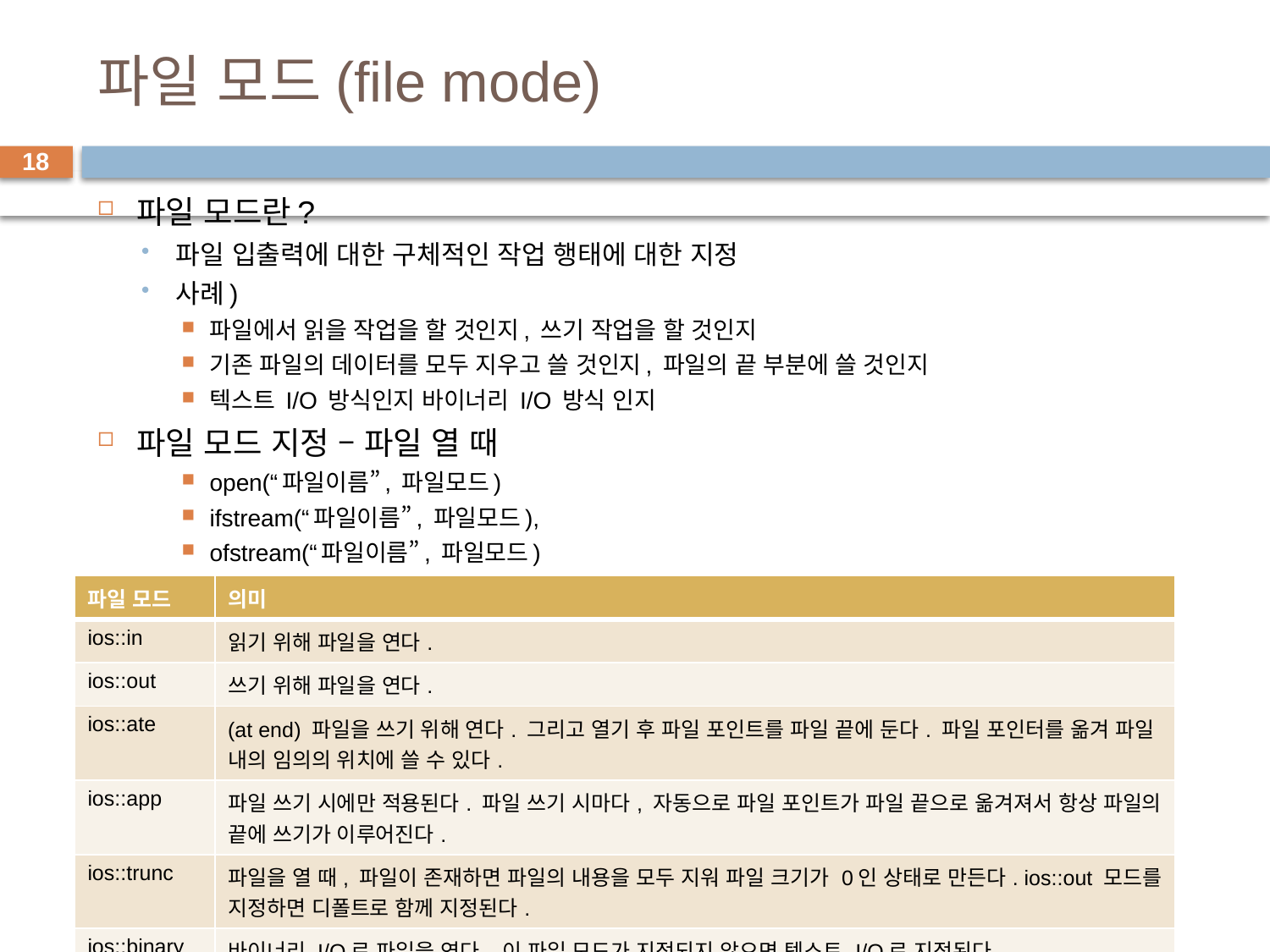

# 파일 모드(file mode)
18
파일 모드란?
파일 입출력에 대한 구체적인 작업 행태에 대한 지정
사례)
파일에서 읽을 작업을 할 것인지, 쓰기 작업을 할 것인지
기존 파일의 데이터를 모두 지우고 쓸 것인지, 파일의 끝 부분에 쓸 것인지
텍스트 I/O 방식인지 바이너리 I/O 방식 인지
파일 모드 지정 – 파일 열 때
open(“파일이름”, 파일모드)
ifstream(“파일이름”, 파일모드),
ofstream(“파일이름”, 파일모드)

| 파일 모드 | 의미 |
| --- | --- |
| ios::in | 읽기 위해 파일을 연다. |
| ios::out | 쓰기 위해 파일을 연다. |
| ios::ate | (at end) 파일을 쓰기 위해 연다. 그리고 열기 후 파일 포인트를 파일 끝에 둔다. 파일 포인터를 옮겨 파일 내의 임의의 위치에 쓸 수 있다. |
| ios::app | 파일 쓰기 시에만 적용된다. 파일 쓰기 시마다, 자동으로 파일 포인트가 파일 끝으로 옮겨져서 항상 파일의 끝에 쓰기가 이루어진다. |
| ios::trunc | 파일을 열 때, 파일이 존재하면 파일의 내용을 모두 지워 파일 크기가 0인 상태로 만든다. ios::out 모드를 지정하면 디폴트로 함께 지정된다. |
| ios::binary | 바이너리 I/O로 파일을 연다. 이 파일 모드가 지정되지 않으면 텍스트 I/O로 지정된다. |